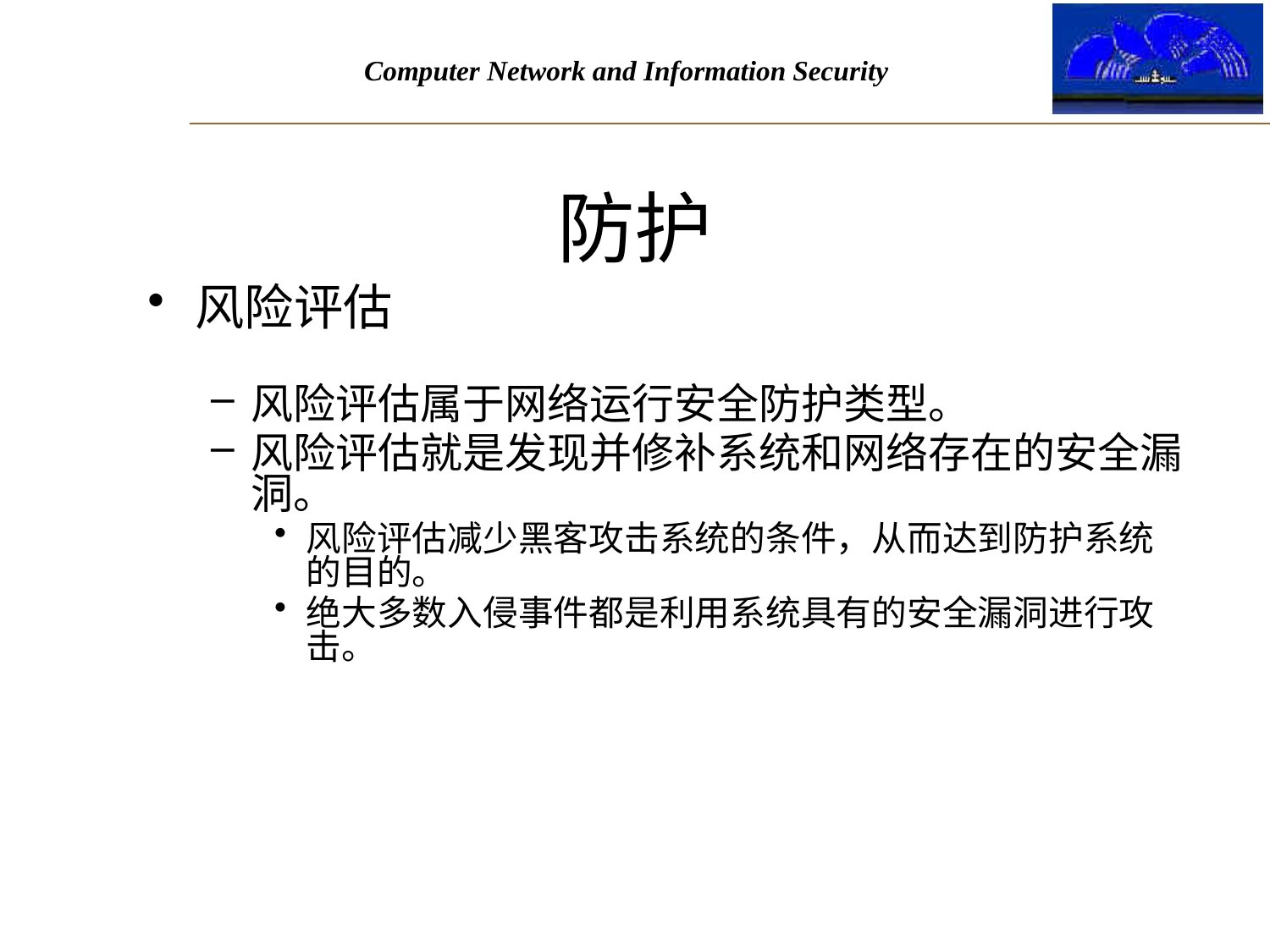

# 防护
风险评估
风险评估属于网络运行安全防护类型。
风险评估就是发现并修补系统和网络存在的安全漏洞。
风险评估减少黑客攻击系统的条件，从而达到防护系统的目的。
绝大多数入侵事件都是利用系统具有的安全漏洞进行攻击。